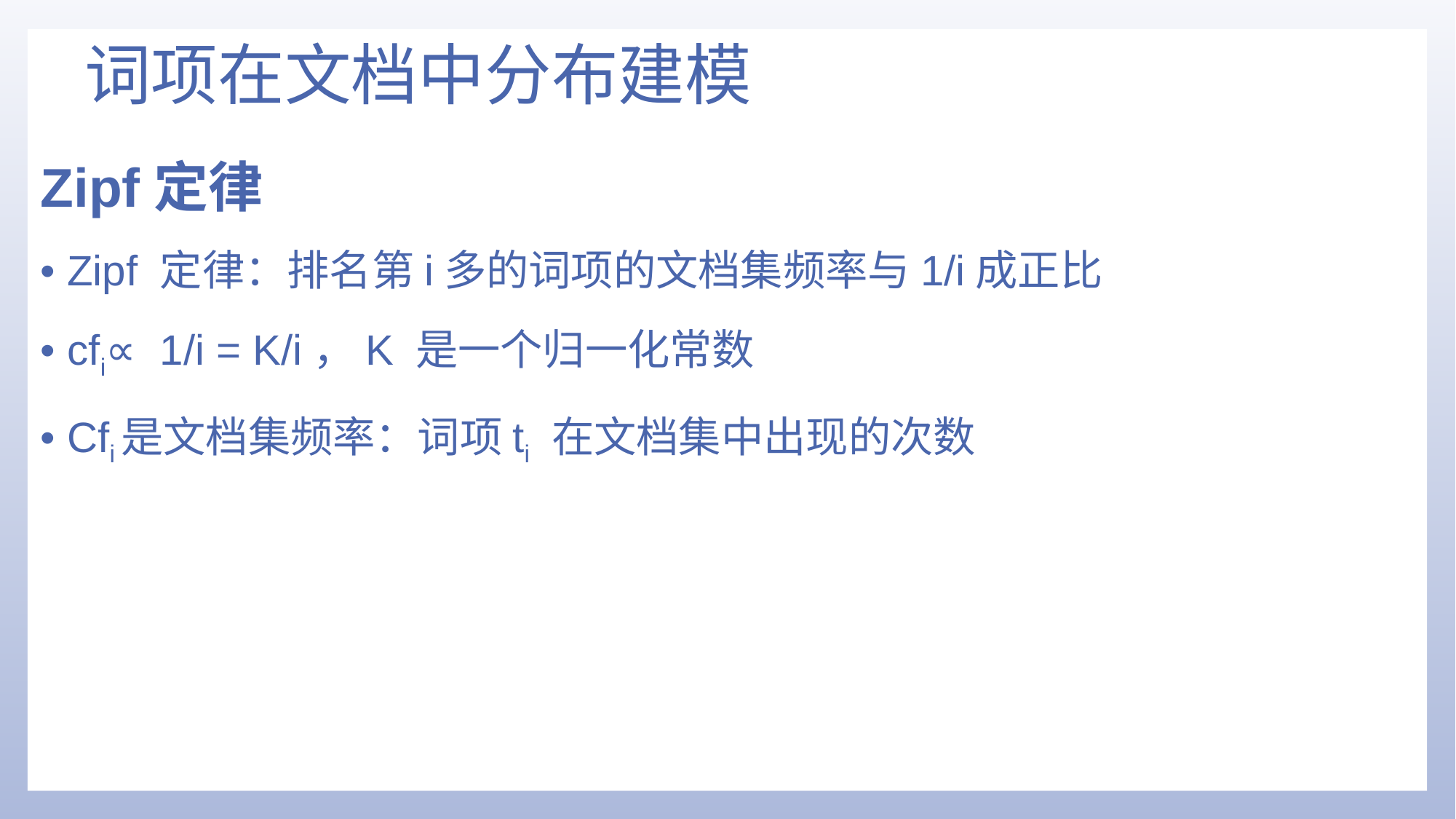

# 词项在文档中分布建模
Zipf定律
• Zipf 定律：排名第i多的词项的文档集频率与1/i成正比
• cfi∝ 1/i = K/i，K 是一个归一化常数
• Cfi是文档集频率：词项ti 在文档集中出现的次数